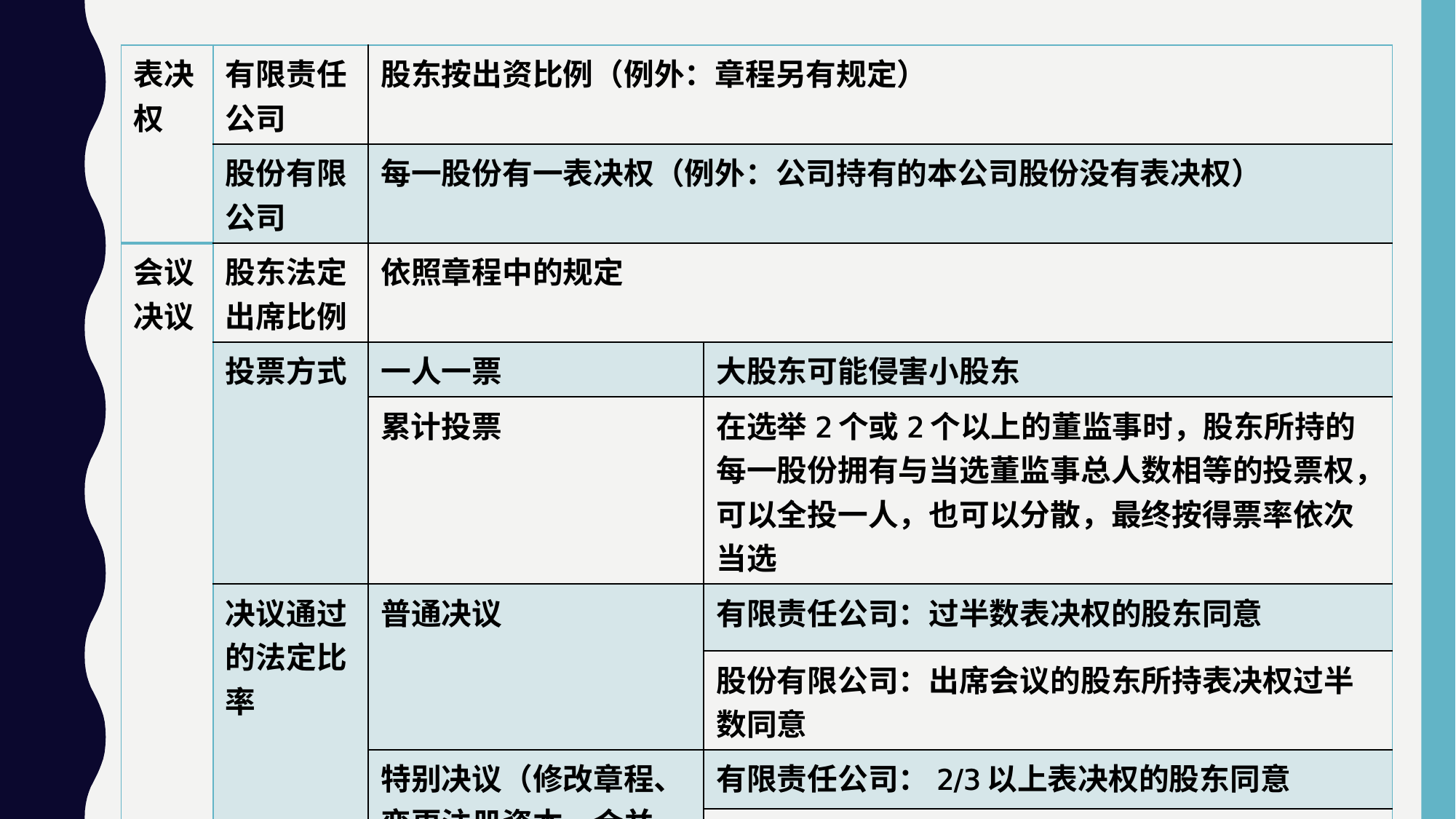

#
| 表决权 | 有限责任公司 | 股东按出资比例（例外：章程另有规定） |  |
| --- | --- | --- | --- |
|  | 股份有限公司 | 每一股份有一表决权（例外：公司持有的本公司股份没有表决权） |  |
| 会议决议 | 股东法定出席比例 | 依照章程中的规定 |  |
|  | 投票方式 | 一人一票 | 大股东可能侵害小股东 |
|  |  | 累计投票 | 在选举2个或2个以上的董监事时，股东所持的每一股份拥有与当选董监事总人数相等的投票权，可以全投一人，也可以分散，最终按得票率依次当选 |
|  | 决议通过的法定比率 | 普通决议 | 有限责任公司：过半数表决权的股东同意 |
|  |  |  | 股份有限公司：出席会议的股东所持表决权过半数同意 |
|  |  | 特别决议（修改章程、变更注册资本、合并、分立、解散、变更公司形式） | 有限责任公司：2/3以上表决权的股东同意 |
|  |  |  | 股份有限公司：出席会议的股东所持表决权的2/3以上同意 |